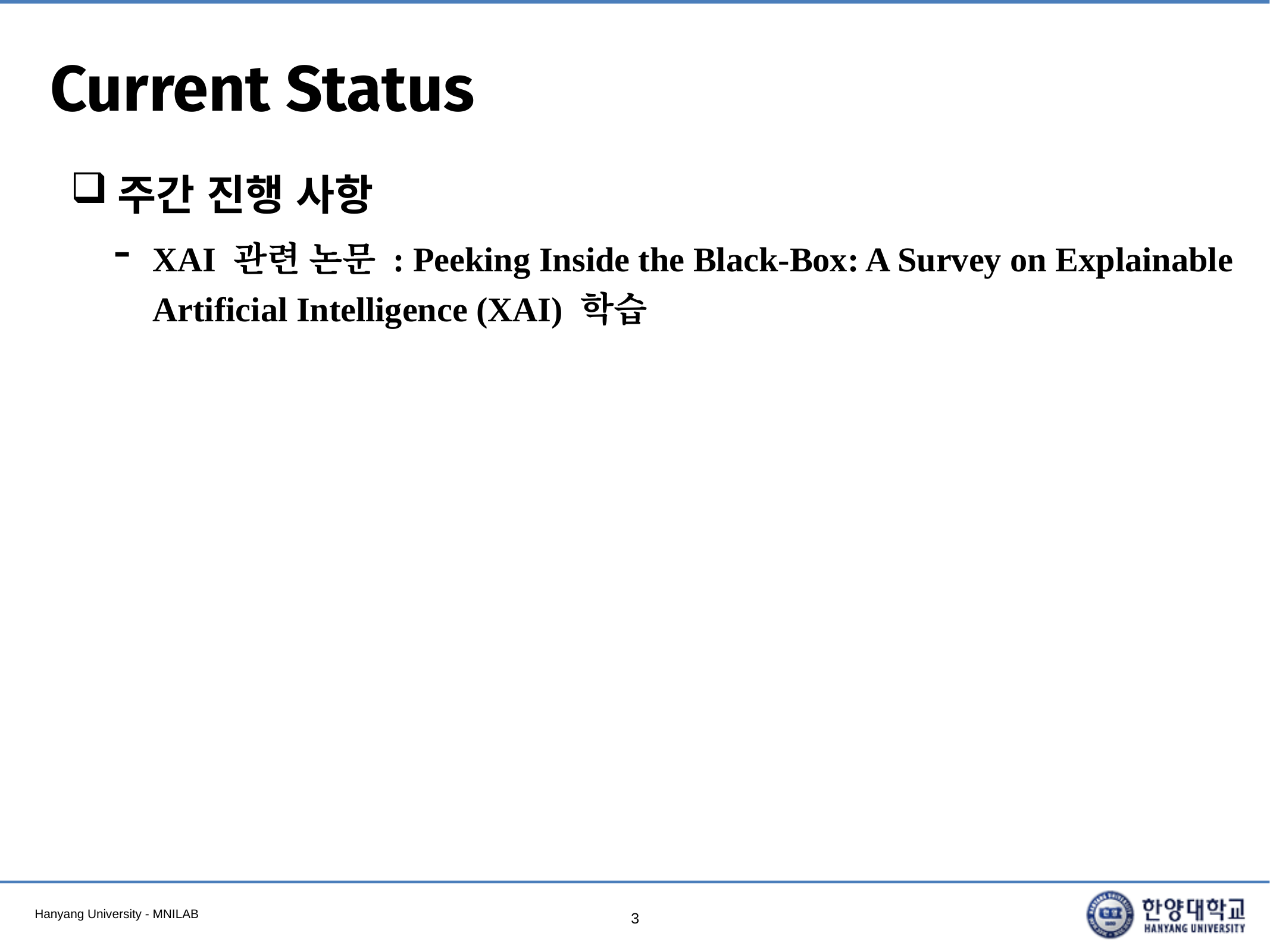

# Current Status
주간 진행 사항
XAI 관련 논문 : Peeking Inside the Black-Box: A Survey on Explainable Artificial Intelligence (XAI) 학습
3